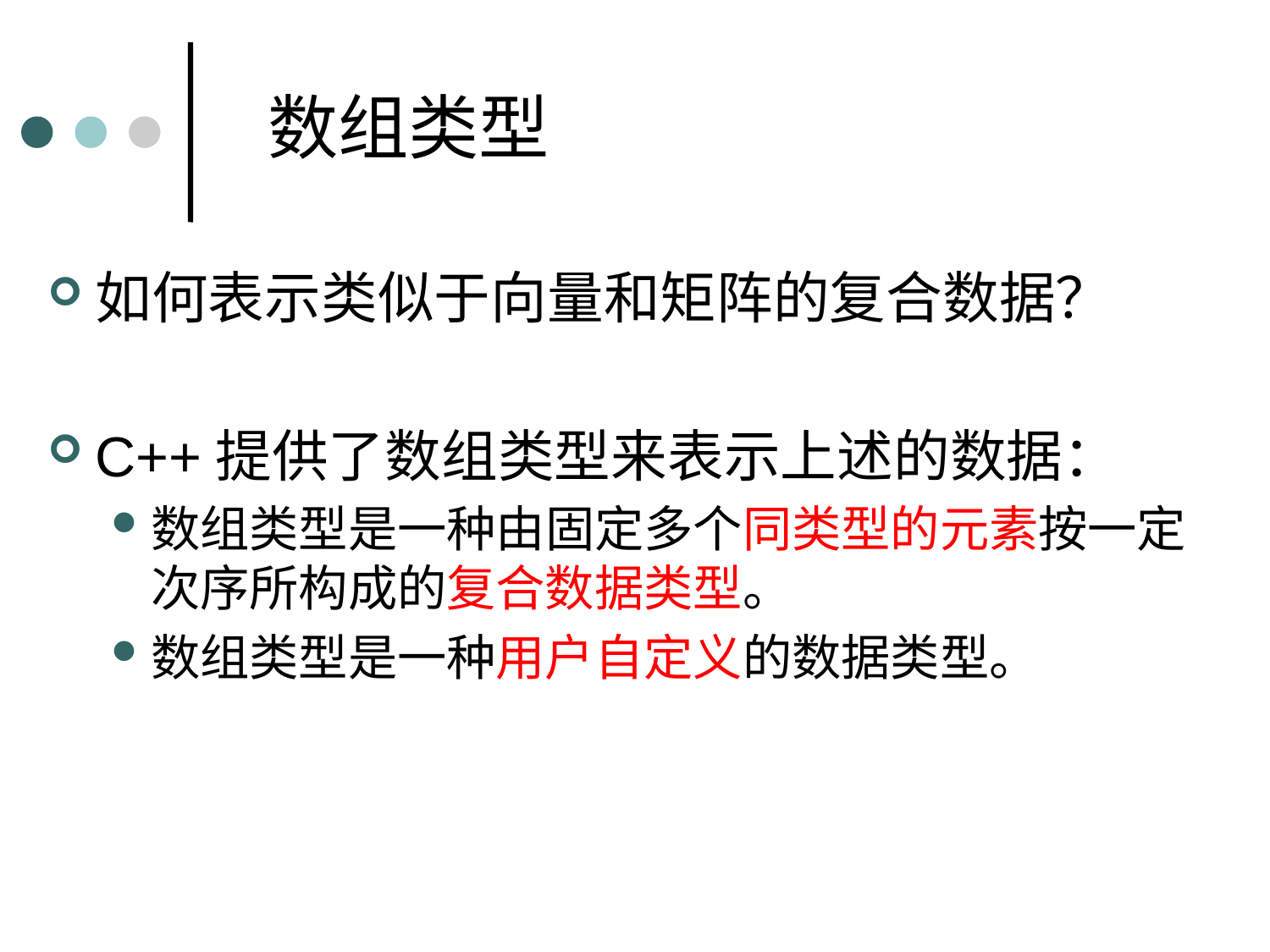

数组类型
如何表示类似于向量和矩阵的复合数据？

C++提供了数组类型来表示上述的数据：
数组类型是一种由固定多个同类型的元素按一定次序所构成的复合数据类型。
数组类型是一种用户自定义的数据类型。